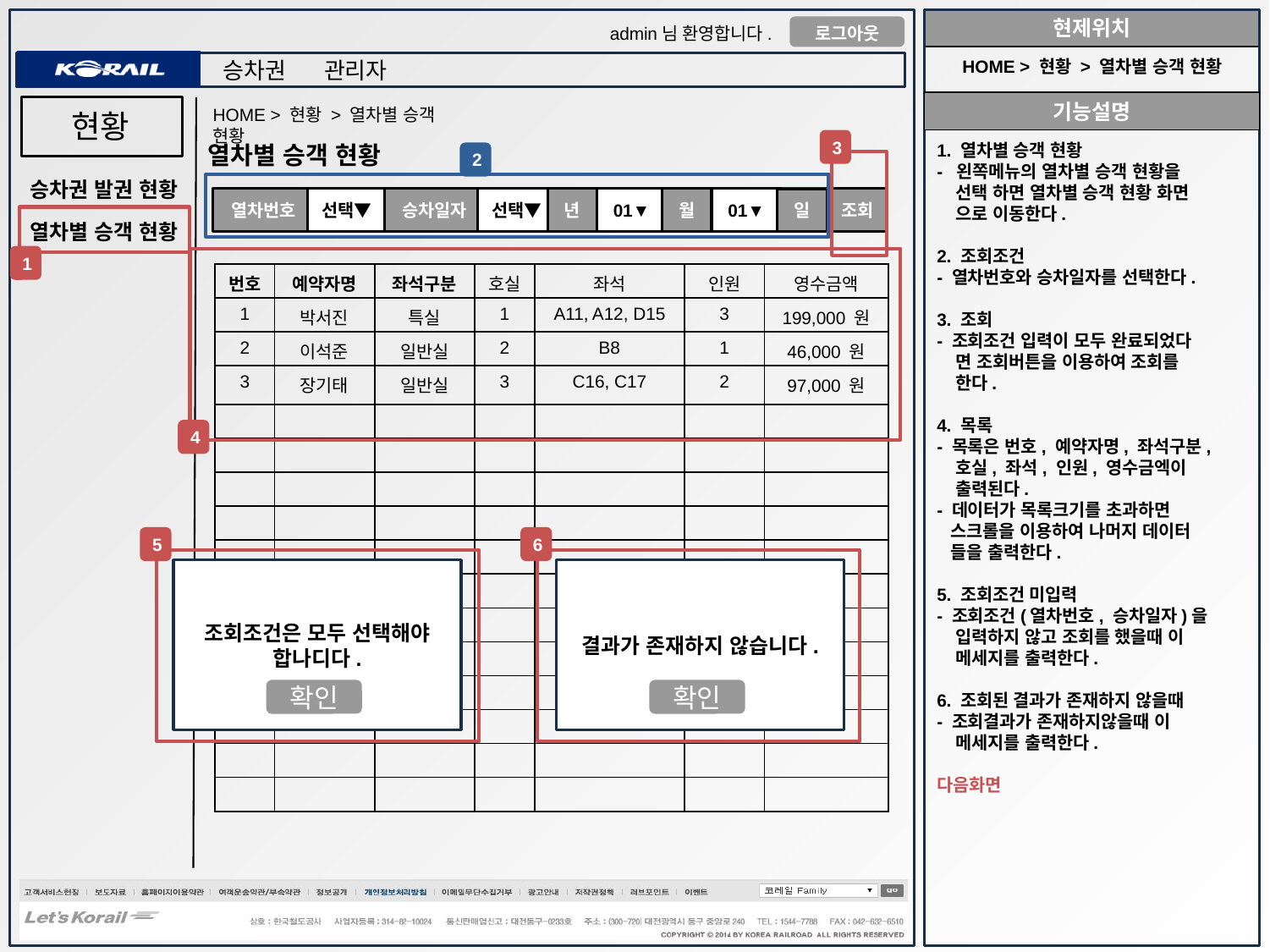

HOME > 현황 > 열차별 승객 현황
HOME > 현황 > 열차별 승객 현황
현황

3
열차별 승객 현황
1. 열차별 승객 현황
-  왼쪽메뉴의 열차별 승객 현황을
   선택 하면 열차별 승객 현황 화면
   으로 이동한다.

2. 조회조건
- 열차번호와 승차일자를 선택한다.

3. 조회
- 조회조건 입력이 모두 완료되었다
   면 조회버튼을 이용하여 조회를
   한다.

4. 목록
- 목록은 번호, 예약자명, 좌석구분,
   호실, 좌석, 인원, 영수금엑이
   출력된다.
- 데이터가 목록크기를 초과하면
  스크롤을 이용하여 나머지 데이터
  들을 출력한다.

5. 조회조건 미입력
- 조회조건(열차번호, 승차일자)을
   입력하지 않고 조회를 했을때 이
   메세지를 출력한다.

6. 조회된 결과가 존재하지 않을때
- 조회결과가 존재하지않을때 이
   메세지를 출력한다.

다음화면

2

승차권 발권 현황

01▼
승차일자
선택▼
월
선택▼
년
01▼
조회

열차번호
일

열차별 승객 현황

1

| 번호 | 예약자명 | 좌석구분 | 호실 | 좌석 | 인원 | 영수금액 |
| --- | --- | --- | --- | --- | --- | --- |
| 1 | 박서진 | 특실 | 1 | A11, A12, D15 | 3 | 199,000 원 |
| 2 | 이석준 | 일반실 | 2 | B8 | 1 | 46,000 원 |
| 3 | 장기태 | 일반실 | 3 | C16, C17 | 2 | 97,000 원 |
|  |  |  |  |  |  |  |
|  |  |  |  |  |  |  |
|  |  |  |  |  |  |  |
|  |  |  |  |  |  |  |
|  |  |  |  |  |  |  |
|  |  |  |  |  |  |  |
|  |  |  |  |  |  |  |
|  |  |  |  |  |  |  |
|  |  |  |  |  |  |  |
|  |  |  |  |  |  |  |
|  |  |  |  |  |  |  |
|  |  |  |  |  |  |  |

4

6
5

조회조건은 모두 선택해야 합나디다.
결과가 존재하지 않습니다.
확인
확인